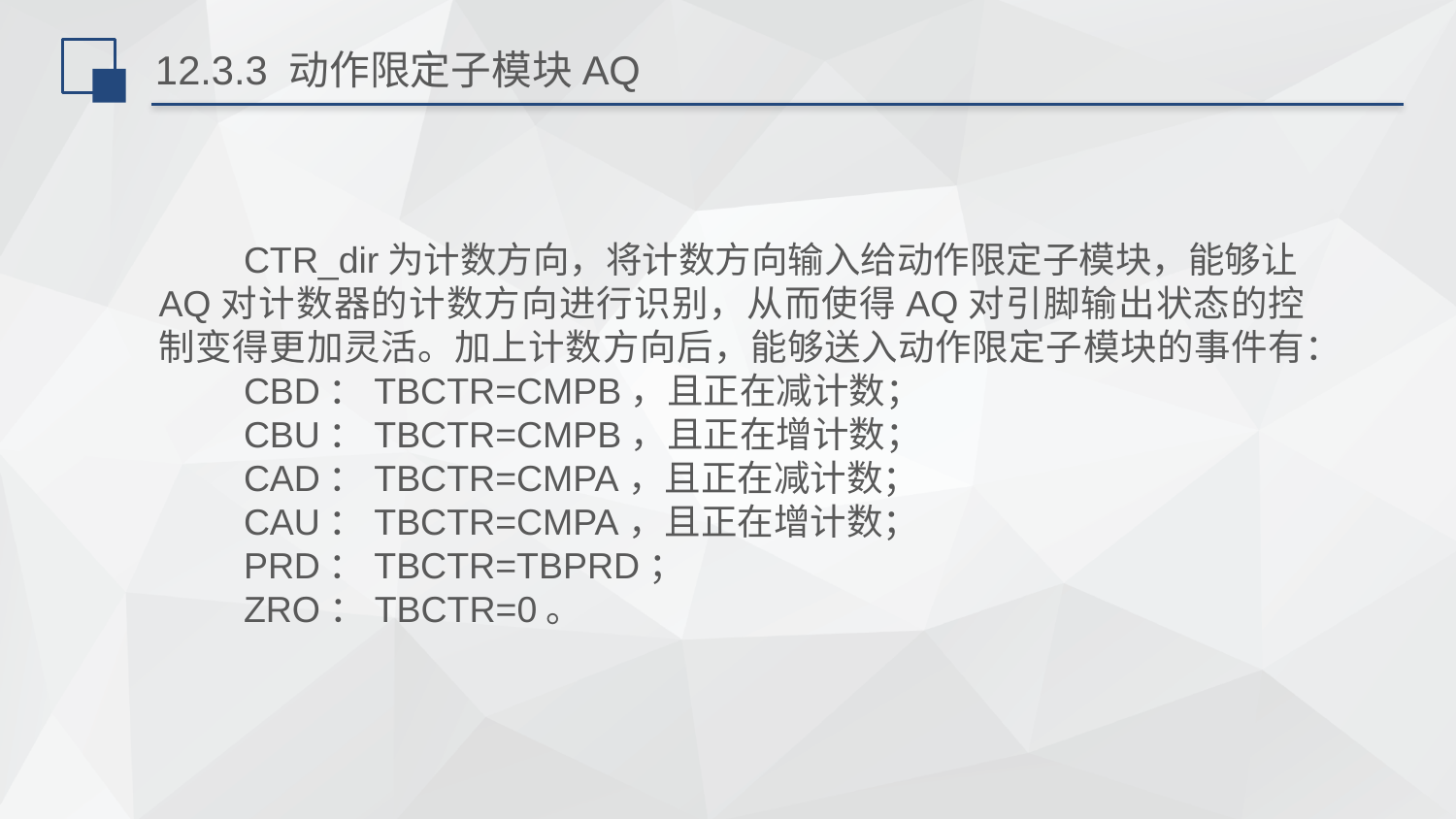

# 12.3.3 动作限定子模块AQ
CTR_dir为计数方向，将计数方向输入给动作限定子模块，能够让AQ对计数器的计数方向进行识别，从而使得AQ对引脚输出状态的控制变得更加灵活。加上计数方向后，能够送入动作限定子模块的事件有：
CBD：TBCTR=CMPB，且正在减计数；
CBU：TBCTR=CMPB，且正在增计数；
CAD：TBCTR=CMPA，且正在减计数；
CAU：TBCTR=CMPA，且正在增计数；
PRD：TBCTR=TBPRD；
ZRO：TBCTR=0。